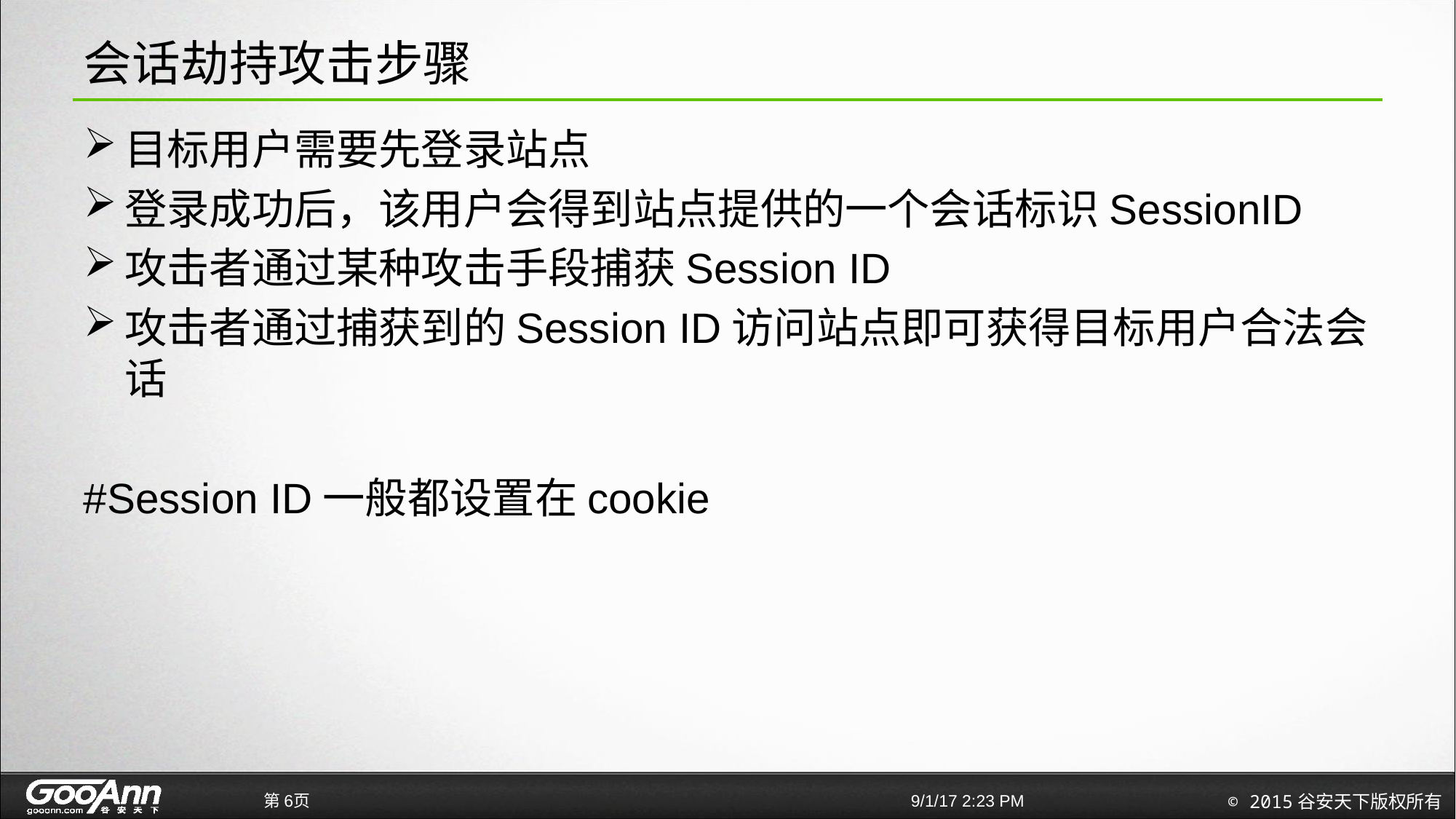

# 会话劫持攻击步骤
目标用户需要先登录站点
登录成功后，该用户会得到站点提供的一个会话标识SessionID
攻击者通过某种攻击手段捕获Session ID
攻击者通过捕获到的Session ID访问站点即可获得目标用户合法会话

#Session ID一般都设置在cookie